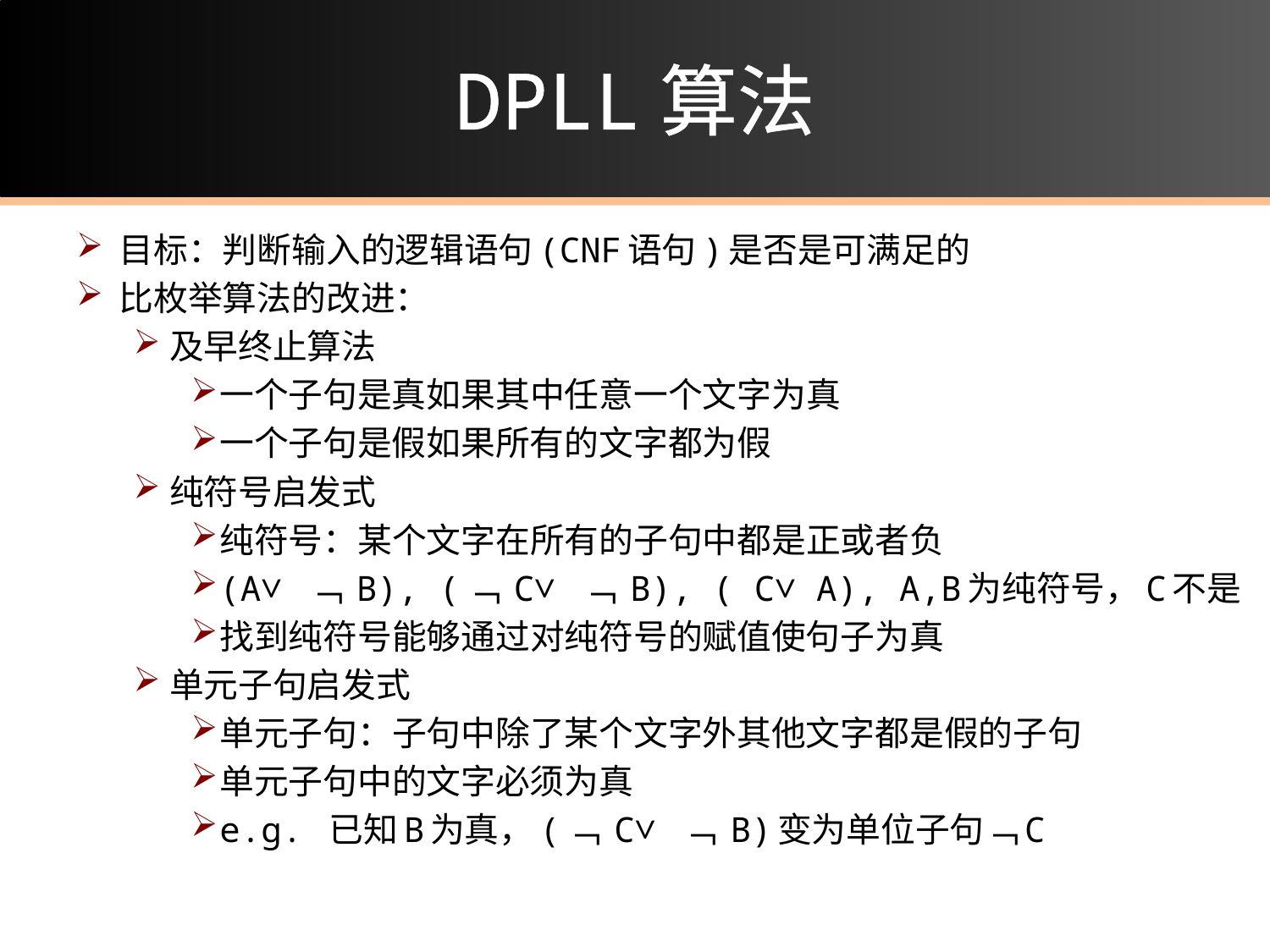

# DPLL算法
目标：判断输入的逻辑语句(CNF语句)是否是可满足的
比枚举算法的改进：
及早终止算法
一个子句是真如果其中任意一个文字为真
一个子句是假如果所有的文字都为假
纯符号启发式
纯符号：某个文字在所有的子句中都是正或者负
(A∨ ﹁ B), (﹁ C∨ ﹁ B), ( C∨ A), A,B为纯符号，C不是
找到纯符号能够通过对纯符号的赋值使句子为真
单元子句启发式
单元子句：子句中除了某个文字外其他文字都是假的子句
单元子句中的文字必须为真
e.g. 已知B为真，(﹁ C∨ ﹁ B)变为单位子句﹁C